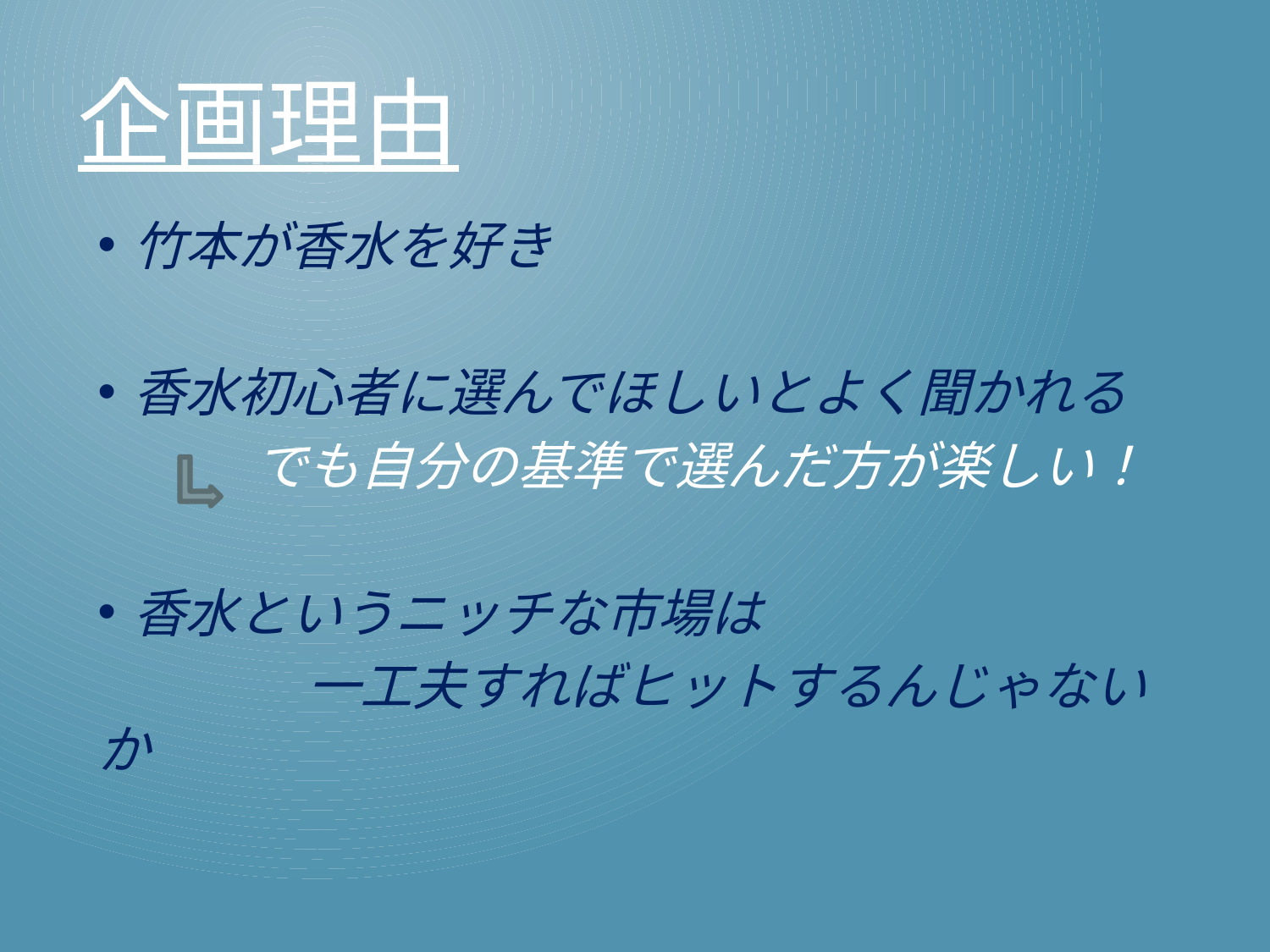

# 企画理由
竹本が香水を好き

香水初心者に選んでほしいとよく聞かれる
　　　でも自分の基準で選んだ方が楽しい！

香水というニッチな市場は
　　　　一工夫すればヒットするんじゃないか